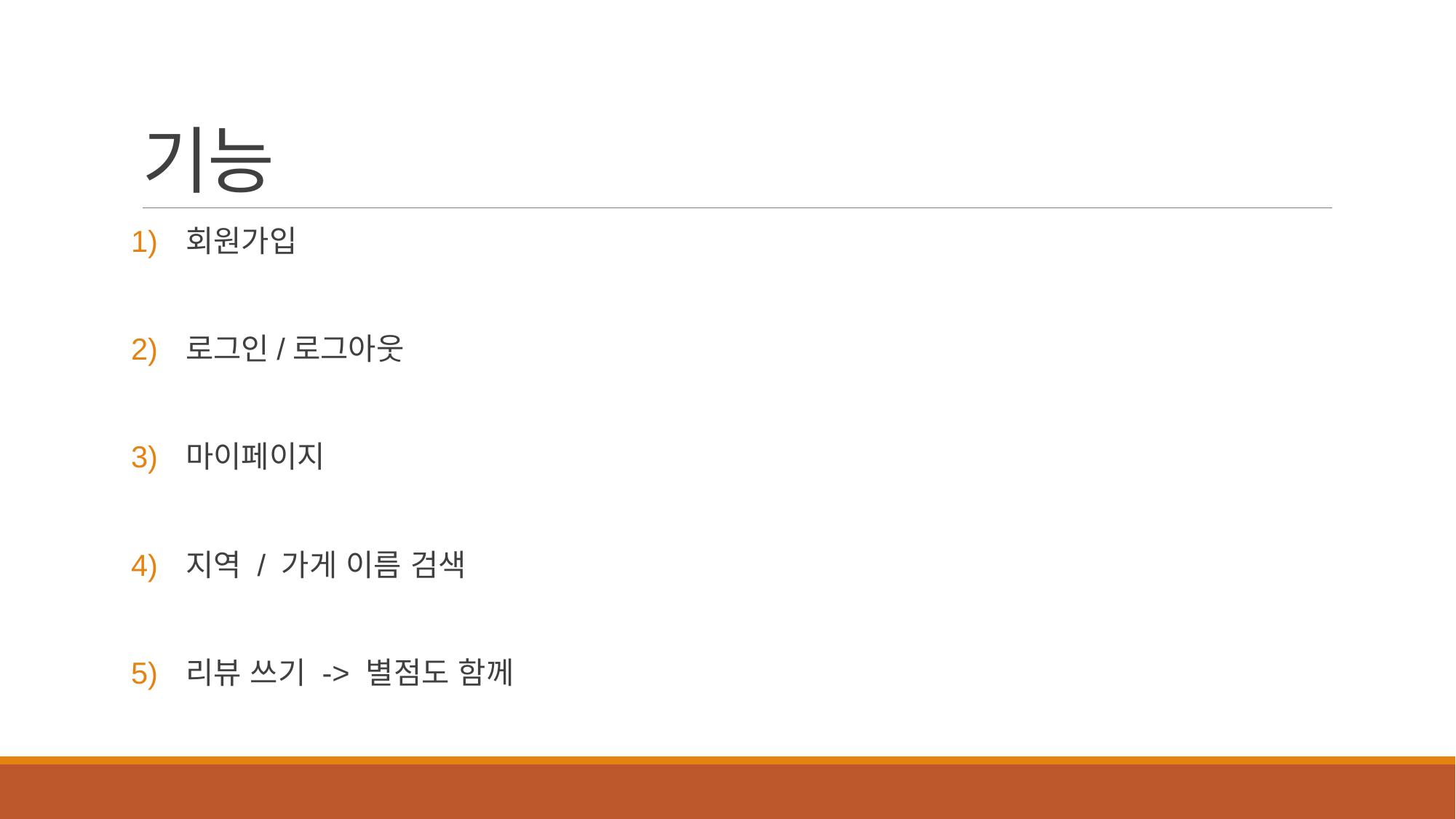

# 기능
회원가입

로그인/로그아웃

마이페이지

지역 / 가게 이름 검색

리뷰 쓰기 -> 별점도 함께